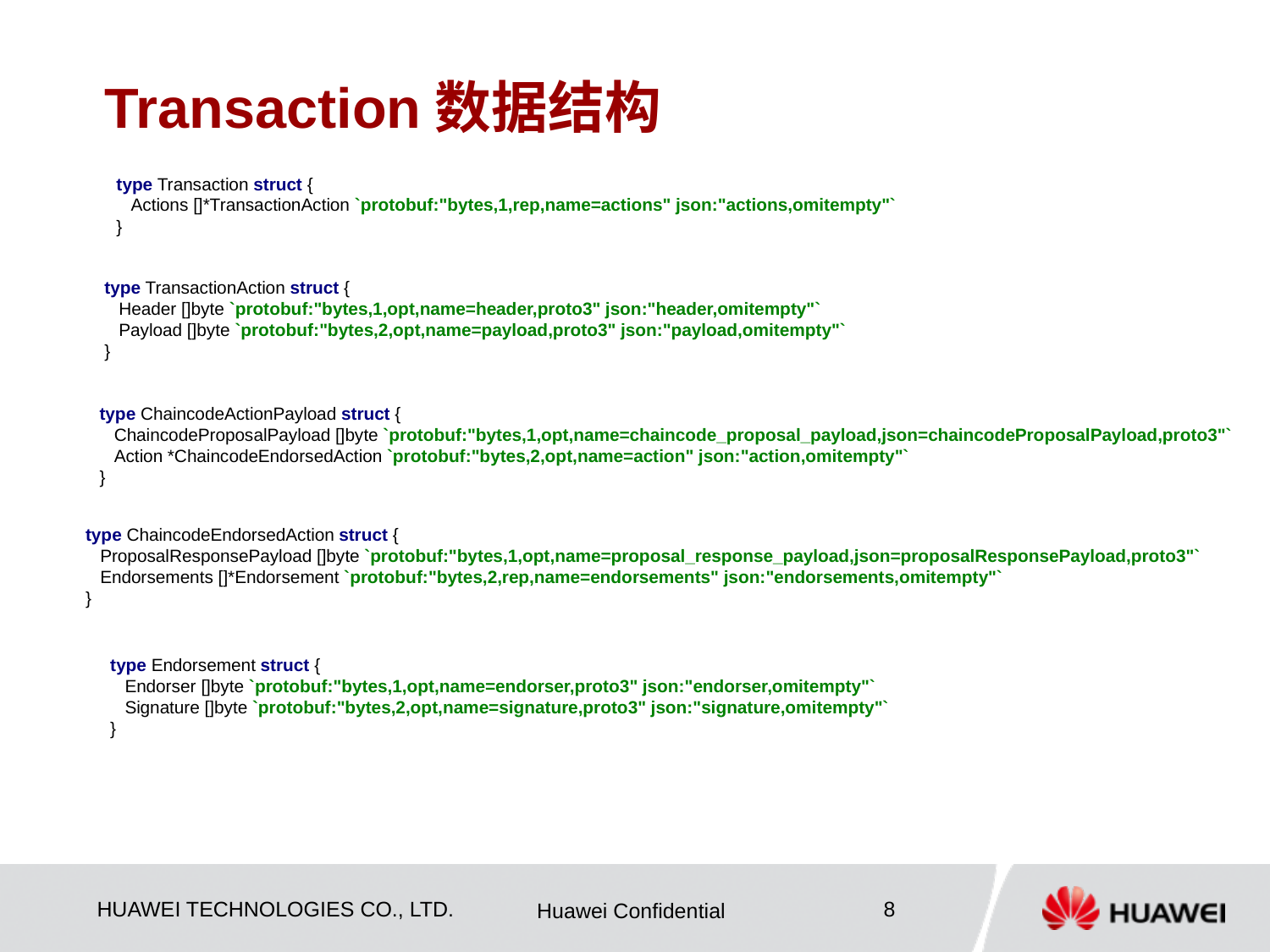

# Transaction数据结构
type Transaction struct {
   Actions []*TransactionAction `protobuf:"bytes,1,rep,name=actions" json:"actions,omitempty"`
}
type TransactionAction struct {
   Header []byte `protobuf:"bytes,1,opt,name=header,proto3" json:"header,omitempty"`
   Payload []byte `protobuf:"bytes,2,opt,name=payload,proto3" json:"payload,omitempty"`
}
type ChaincodeActionPayload struct {
   ChaincodeProposalPayload []byte `protobuf:"bytes,1,opt,name=chaincode_proposal_payload,json=chaincodeProposalPayload,proto3"`
   Action *ChaincodeEndorsedAction `protobuf:"bytes,2,opt,name=action" json:"action,omitempty"`
}
type ChaincodeEndorsedAction struct {
   ProposalResponsePayload []byte `protobuf:"bytes,1,opt,name=proposal_response_payload,json=proposalResponsePayload,proto3"`
   Endorsements []*Endorsement `protobuf:"bytes,2,rep,name=endorsements" json:"endorsements,omitempty"`
}
type Endorsement struct {
   Endorser []byte `protobuf:"bytes,1,opt,name=endorser,proto3" json:"endorser,omitempty"`
   Signature []byte `protobuf:"bytes,2,opt,name=signature,proto3" json:"signature,omitempty"`
}